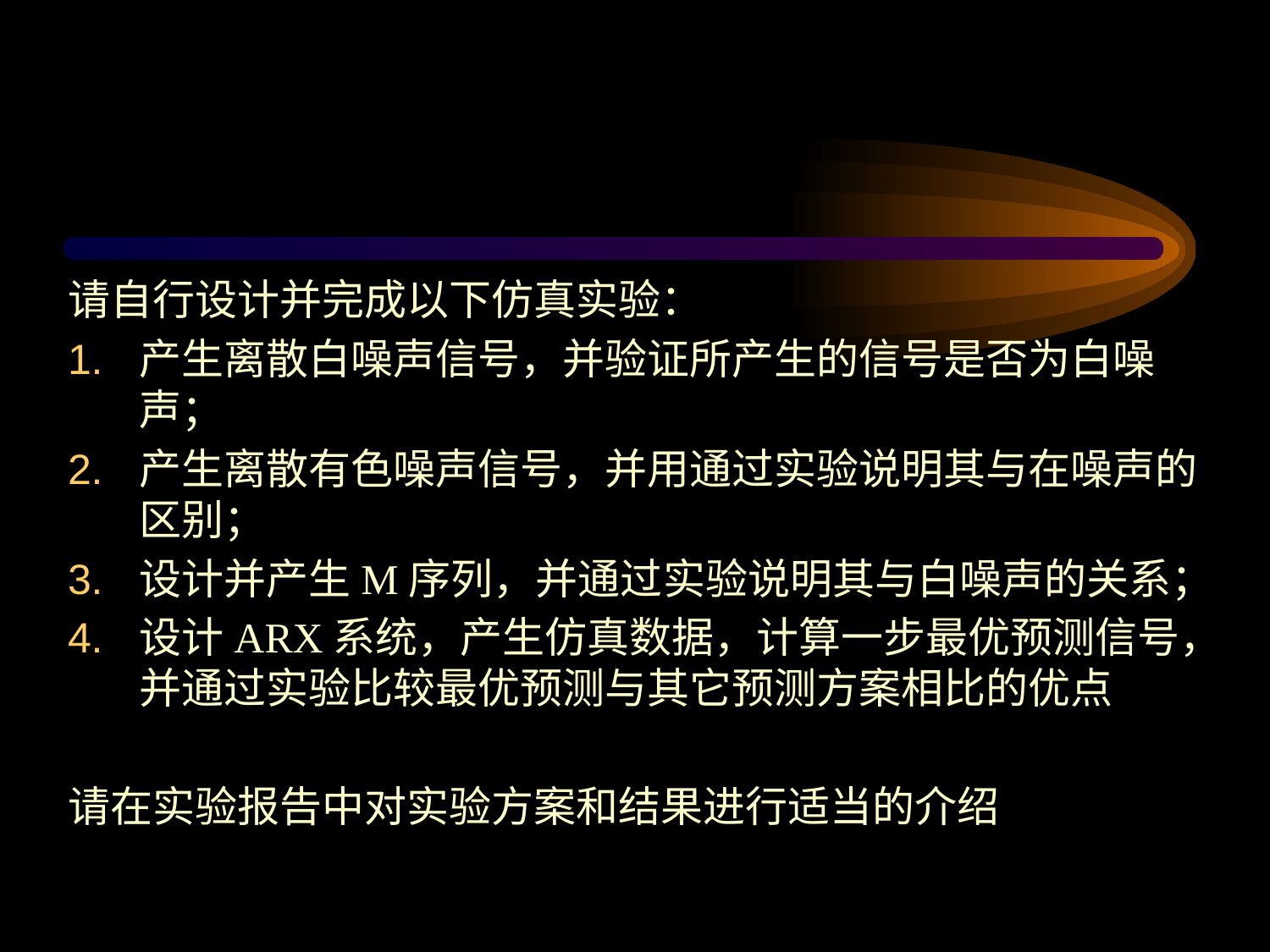

请自行设计并完成以下仿真实验：
产生离散白噪声信号，并验证所产生的信号是否为白噪声；
产生离散有色噪声信号，并用通过实验说明其与在噪声的区别；
设计并产生M序列，并通过实验说明其与白噪声的关系；
设计ARX系统，产生仿真数据，计算一步最优预测信号，并通过实验比较最优预测与其它预测方案相比的优点

请在实验报告中对实验方案和结果进行适当的介绍